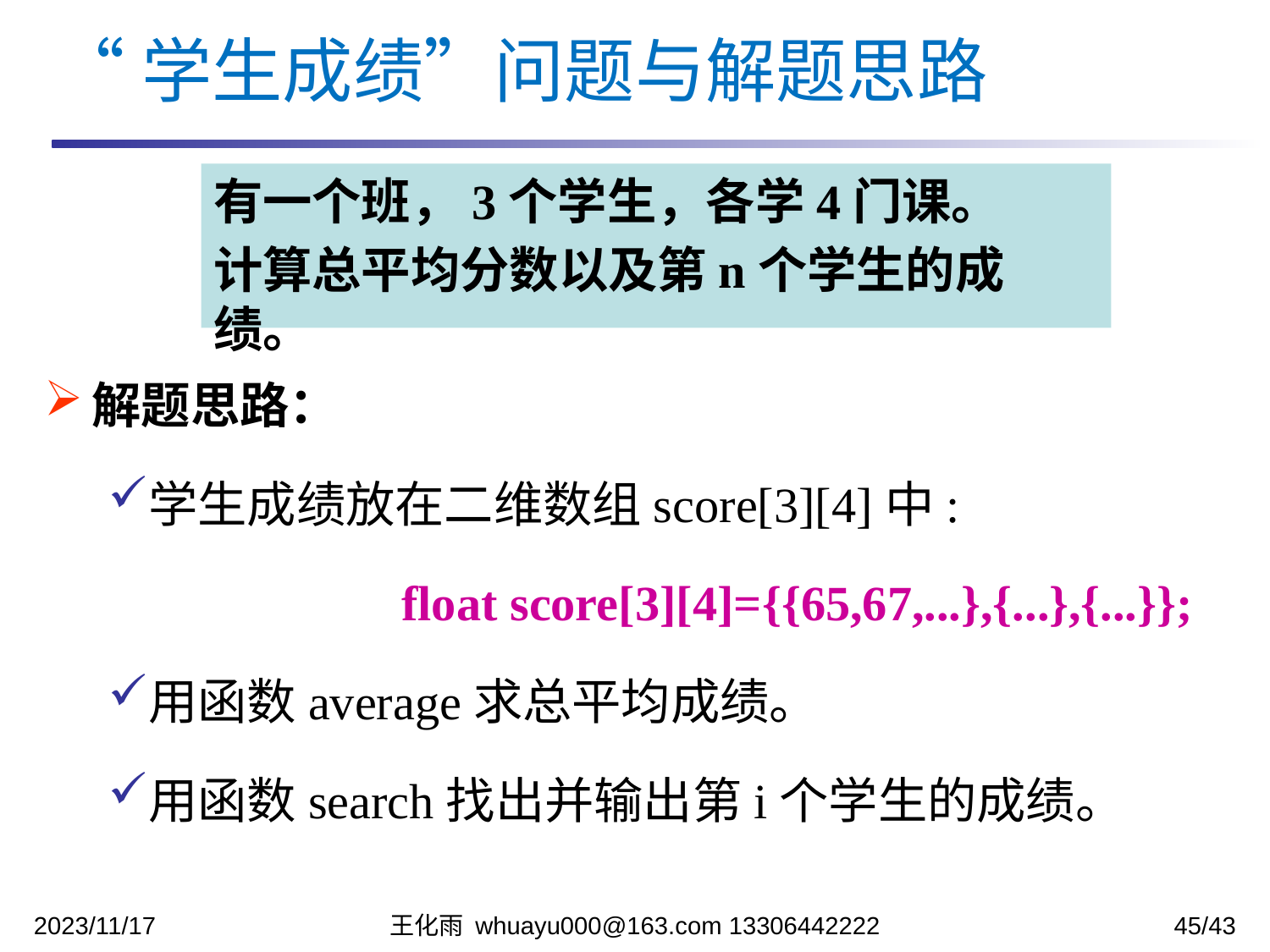

“学生成绩”问题与解题思路
有一个班，3个学生，各学4门课。
计算总平均分数以及第n个学生的成绩。
解题思路：
学生成绩放在二维数组score[3][4]中:
			float score[3][4]={{65,67,...},{...},{...}};
用函数average求总平均成绩。
用函数search找出并输出第i个学生的成绩。
2023/11/17
王化雨 whuayu000@163.com 13306442222
45/43